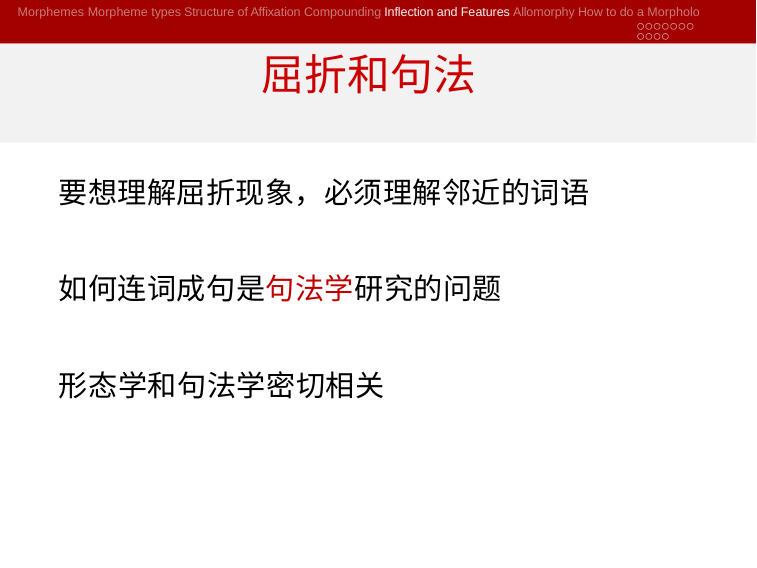

Morphemes Morpheme types Structure of Affixation Compounding Inflection and Features Allomorphy How to do a Morpholo
# 屈折和句法
要想理解屈折现象，必须理解邻近的词语

如何连词成句是句法学研究的问题

形态学和句法学密切相关